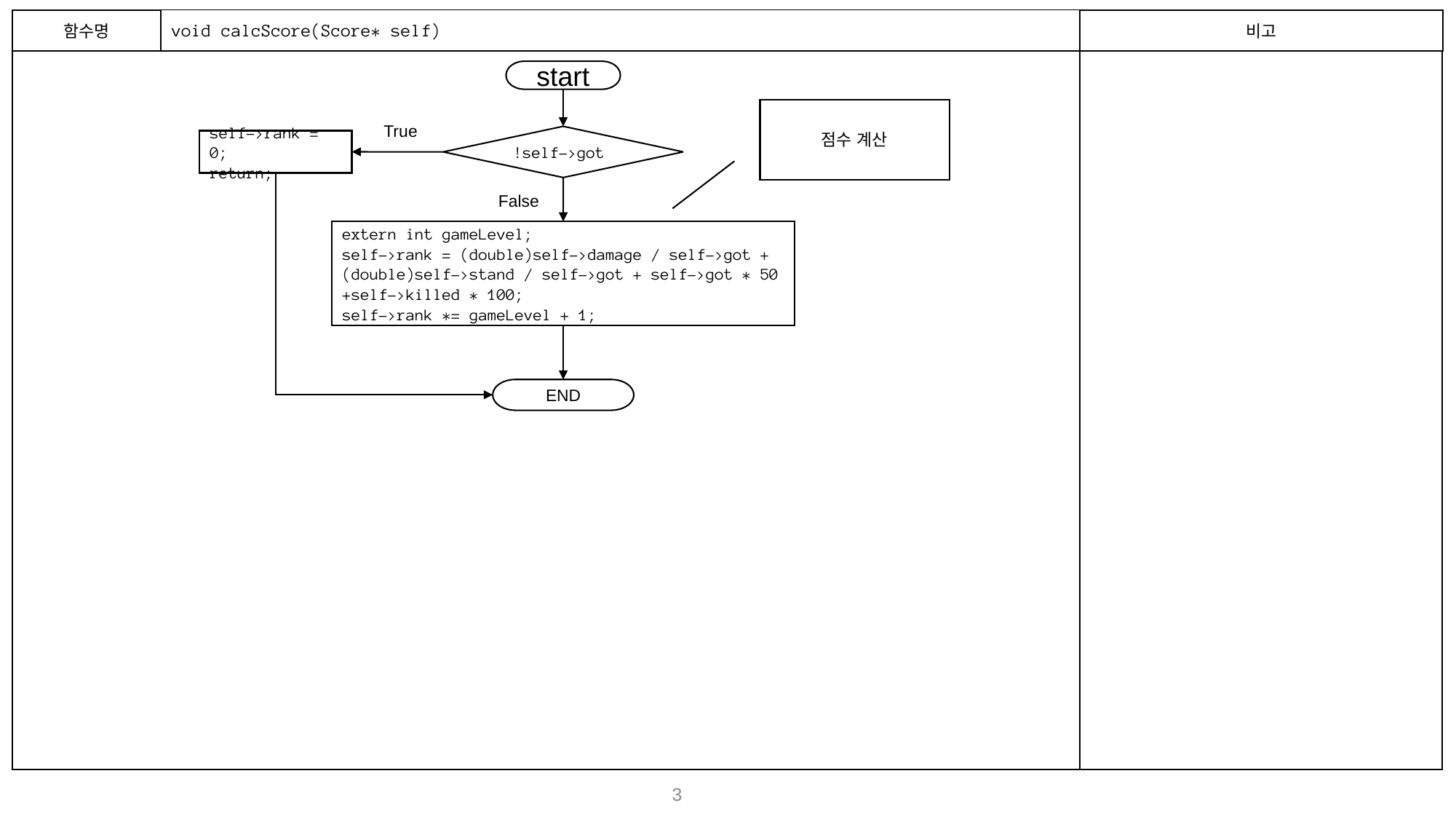

함수명
# void calcScore(Score* self)
비고

start
점수 계산
True
!self->got
self->rank = 0;
return;
False
extern int gameLevel;
self->rank = (double)self->damage / self->got + (double)self->stand / self->got + self->got * 50 +self->killed * 100;
self->rank *= gameLevel + 1;
END
3